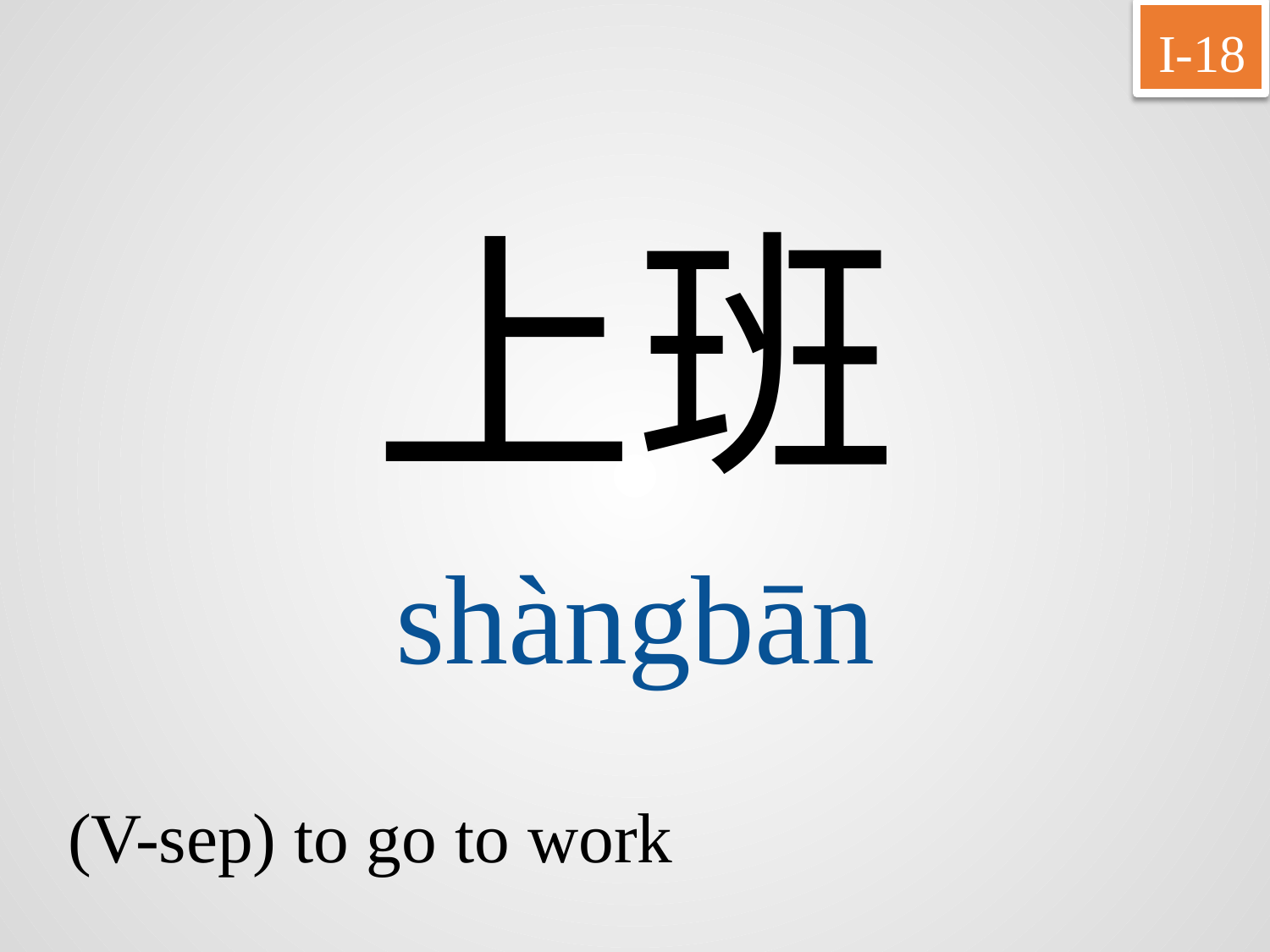

I-18

上班
shàngbān
(V-sep) to go to work